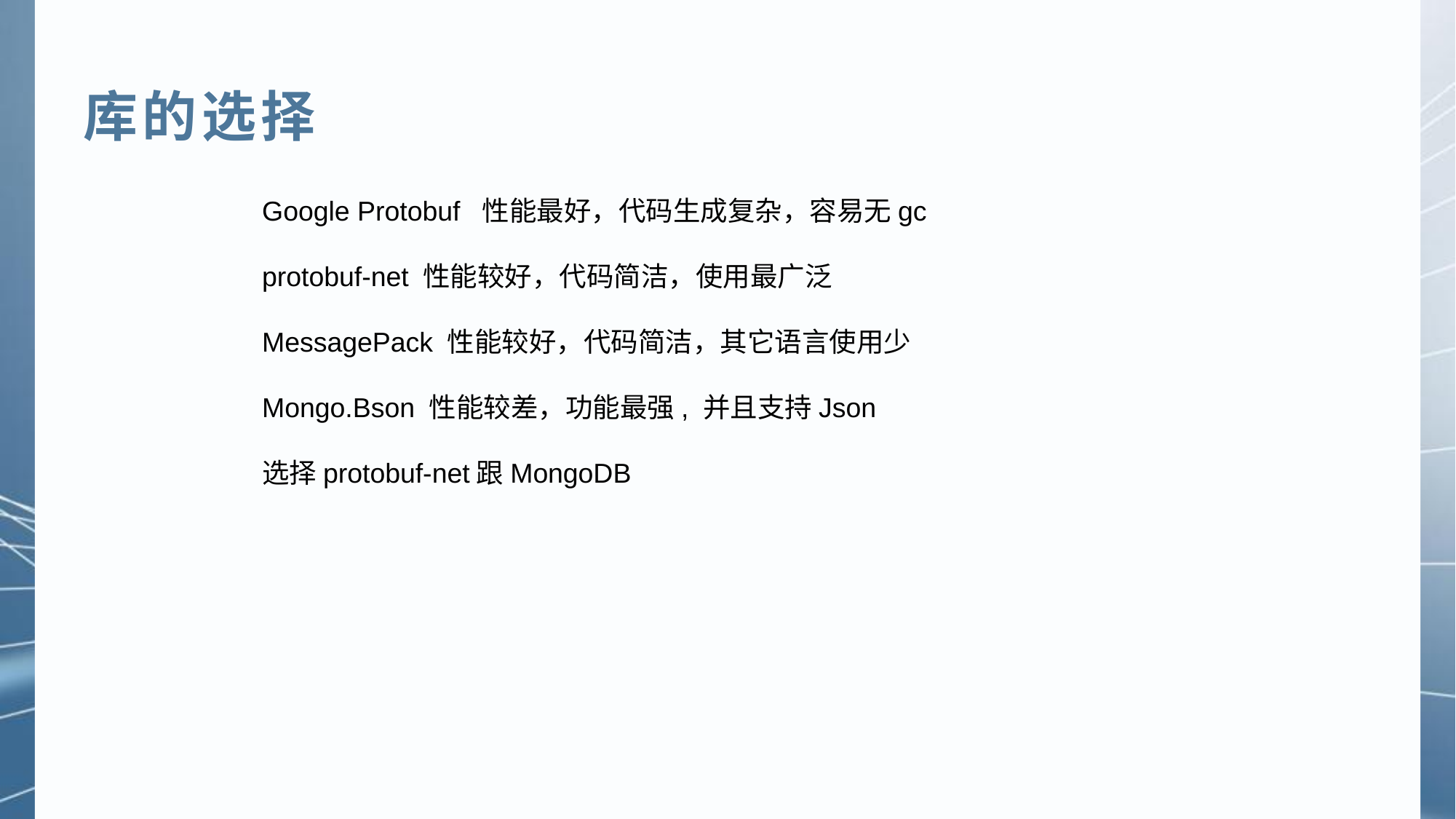

库的选择
Google Protobuf  性能最好，代码生成复杂，容易无gc

protobuf-net 性能较好，代码简洁，使用最广泛

MessagePack 性能较好，代码简洁，其它语言使用少

Mongo.Bson 性能较差，功能最强, 并且支持Json

选择protobuf-net跟MongoDB